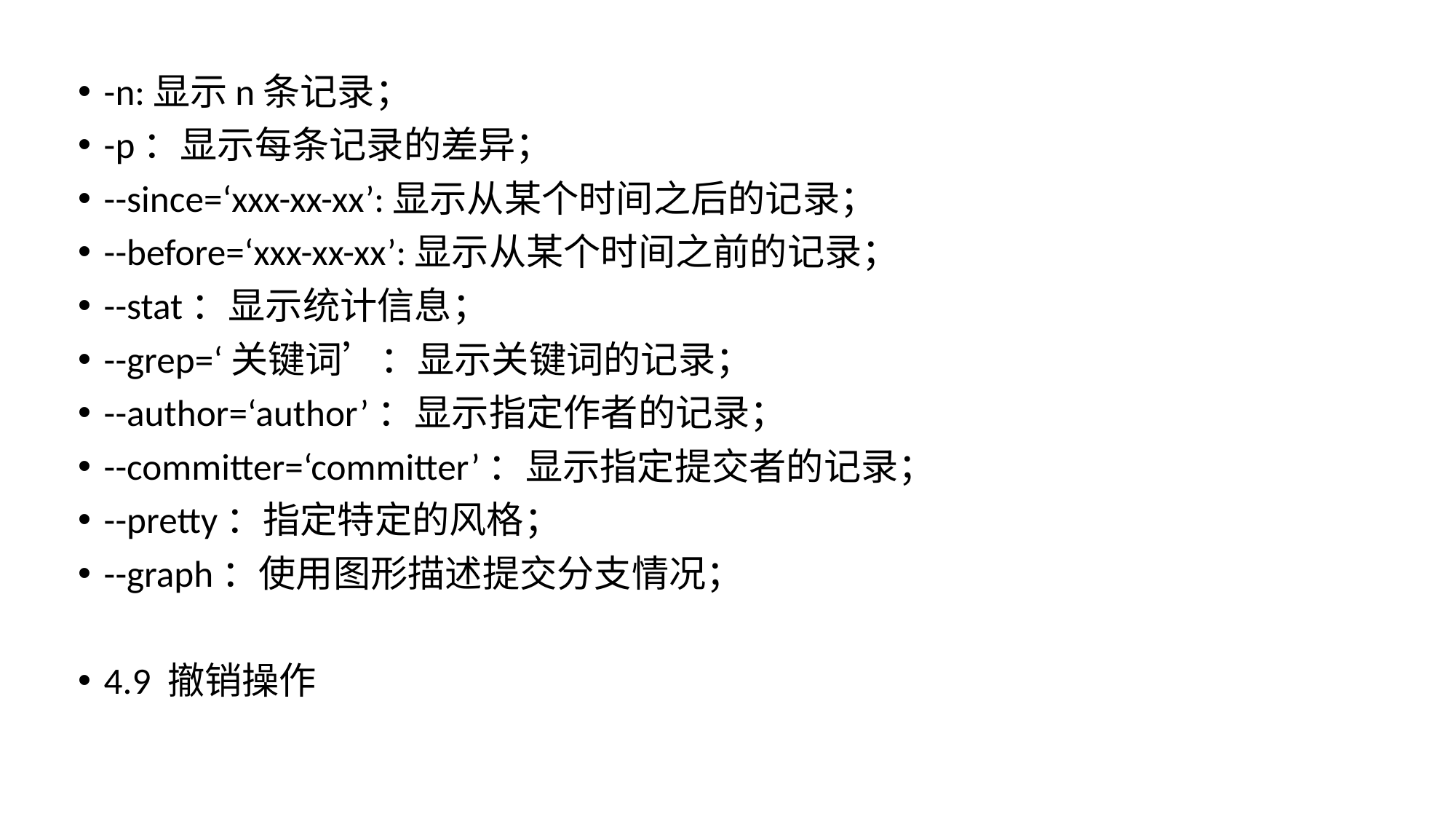

-n:显示n条记录；
-p：显示每条记录的差异；
--since=‘xxx-xx-xx’:显示从某个时间之后的记录；
--before=‘xxx-xx-xx’:显示从某个时间之前的记录；
--stat：显示统计信息；
--grep=‘关键词’：显示关键词的记录；
--author=‘author’：显示指定作者的记录；
--committer=‘committer’：显示指定提交者的记录；
--pretty：指定特定的风格；
--graph：使用图形描述提交分支情况；

4.9 撤销操作